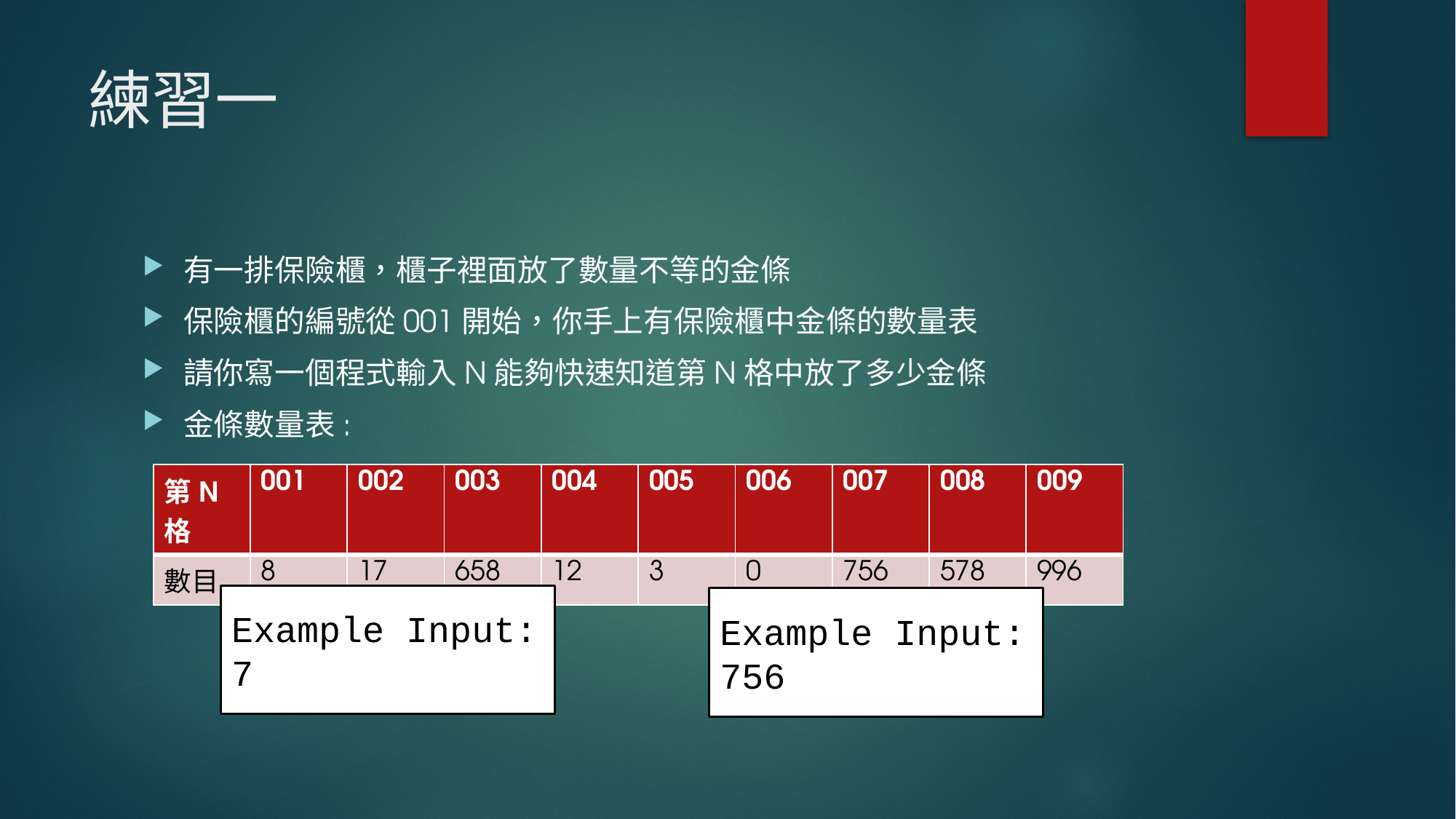

# 練習一
有一排保險櫃，櫃子裡面放了數量不等的金條
保險櫃的編號從001開始，你手上有保險櫃中金條的數量表
請你寫一個程式輸入N能夠快速知道第N格中放了多少金條
金條數量表:

| 第N格 | 001 | 002 | 003 | 004 | 005 | 006 | 007 | 008 | 009 |
| --- | --- | --- | --- | --- | --- | --- | --- | --- | --- |
| 數目 | 8 | 17 | 658 | 12 | 3 | 0 | 756 | 578 | 996 |
Example Input:
7
Example Input:
756